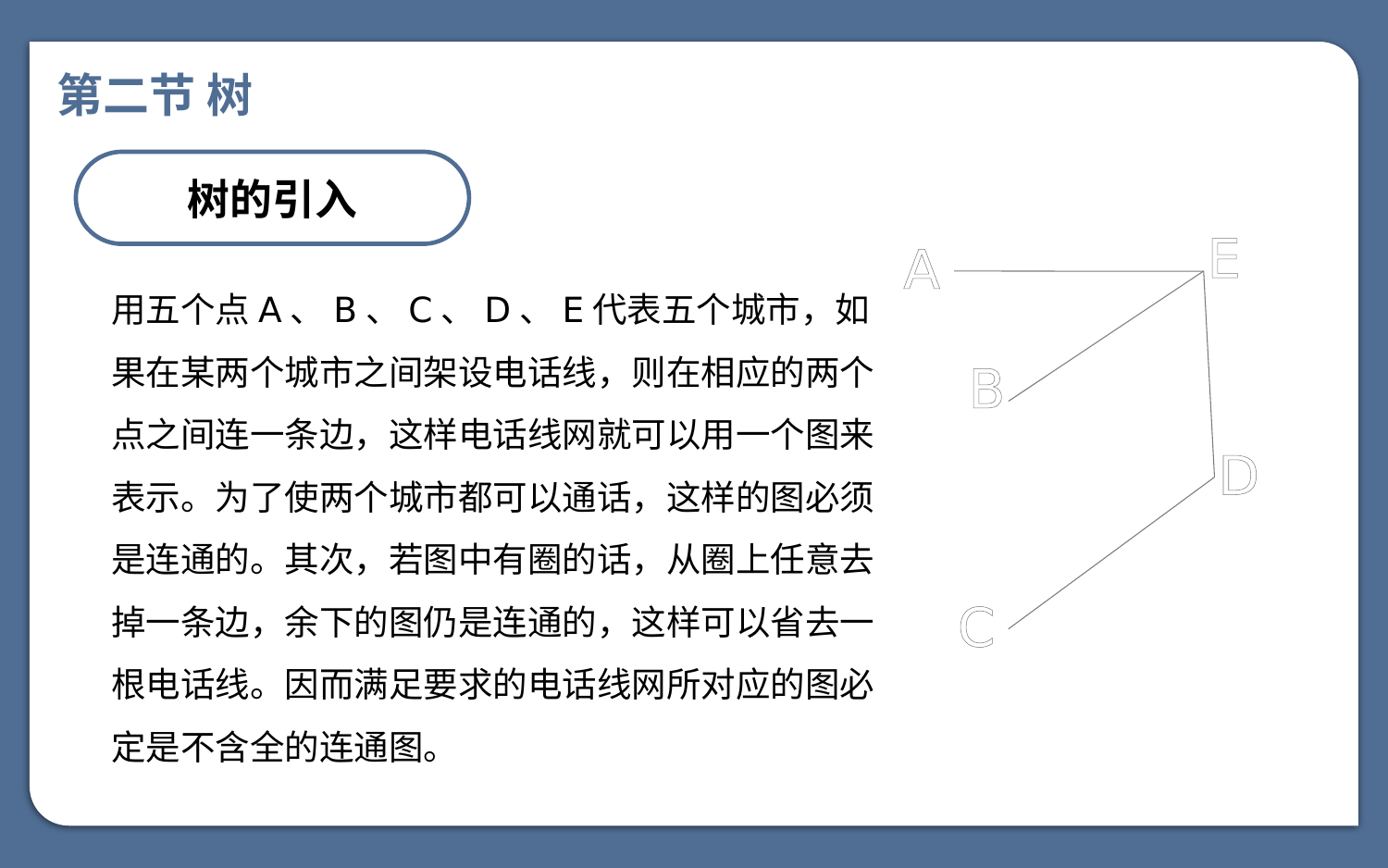

第二节 树
树的引入
E
A
用五个点A、B、C、D、E代表五个城市，如果在某两个城市之间架设电话线，则在相应的两个点之间连一条边，这样电话线网就可以用一个图来表示。为了使两个城市都可以通话，这样的图必须是连通的。其次，若图中有圈的话，从圈上任意去掉一条边，余下的图仍是连通的，这样可以省去一根电话线。因而满足要求的电话线网所对应的图必定是不含全的连通图。
B
D
C